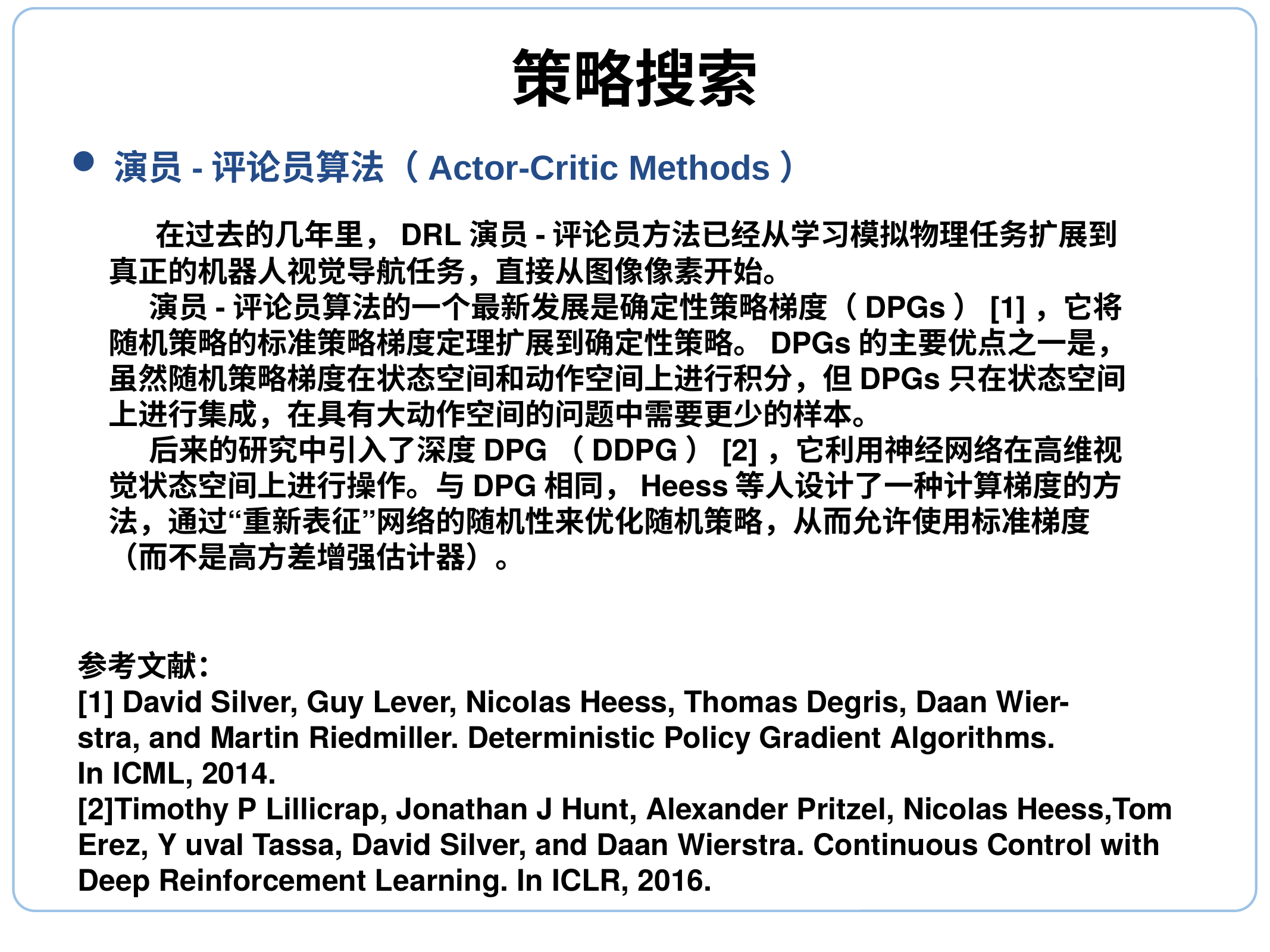

# 策略搜索
演员-评论员算法（Actor-Critic Methods）
    在过去的几年里，DRL演员-评论员方法已经从学习模拟物理任务扩展到真正的机器人视觉导航任务，直接从图像像素开始。
    演员-评论员算法的一个最新发展是确定性策略梯度（DPGs）[1]，它将随机策略的标准策略梯度定理扩展到确定性策略。DPGs的主要优点之一是，虽然随机策略梯度在状态空间和动作空间上进行积分，但DPGs只在状态空间上进行集成，在具有大动作空间的问题中需要更少的样本。
    后来的研究中引入了深度DPG（DDPG）[2]，它利用神经网络在高维视觉状态空间上进行操作。与DPG相同，Heess等人设计了一种计算梯度的方法，通过“重新表征”网络的随机性来优化随机策略，从而允许使用标准梯度（而不是高方差增强估计器）。
参考文献：
[1] David Silver, Guy Lever, Nicolas Heess, Thomas Degris, Daan Wier-
stra, and Martin Riedmiller. Deterministic Policy Gradient Algorithms.
In ICML, 2014.
[2]Timothy P Lillicrap, Jonathan J Hunt, Alexander Pritzel, Nicolas Heess,Tom Erez, Y uval Tassa, David Silver, and Daan Wierstra. Continuous Control with Deep Reinforcement Learning. In ICLR, 2016.
20